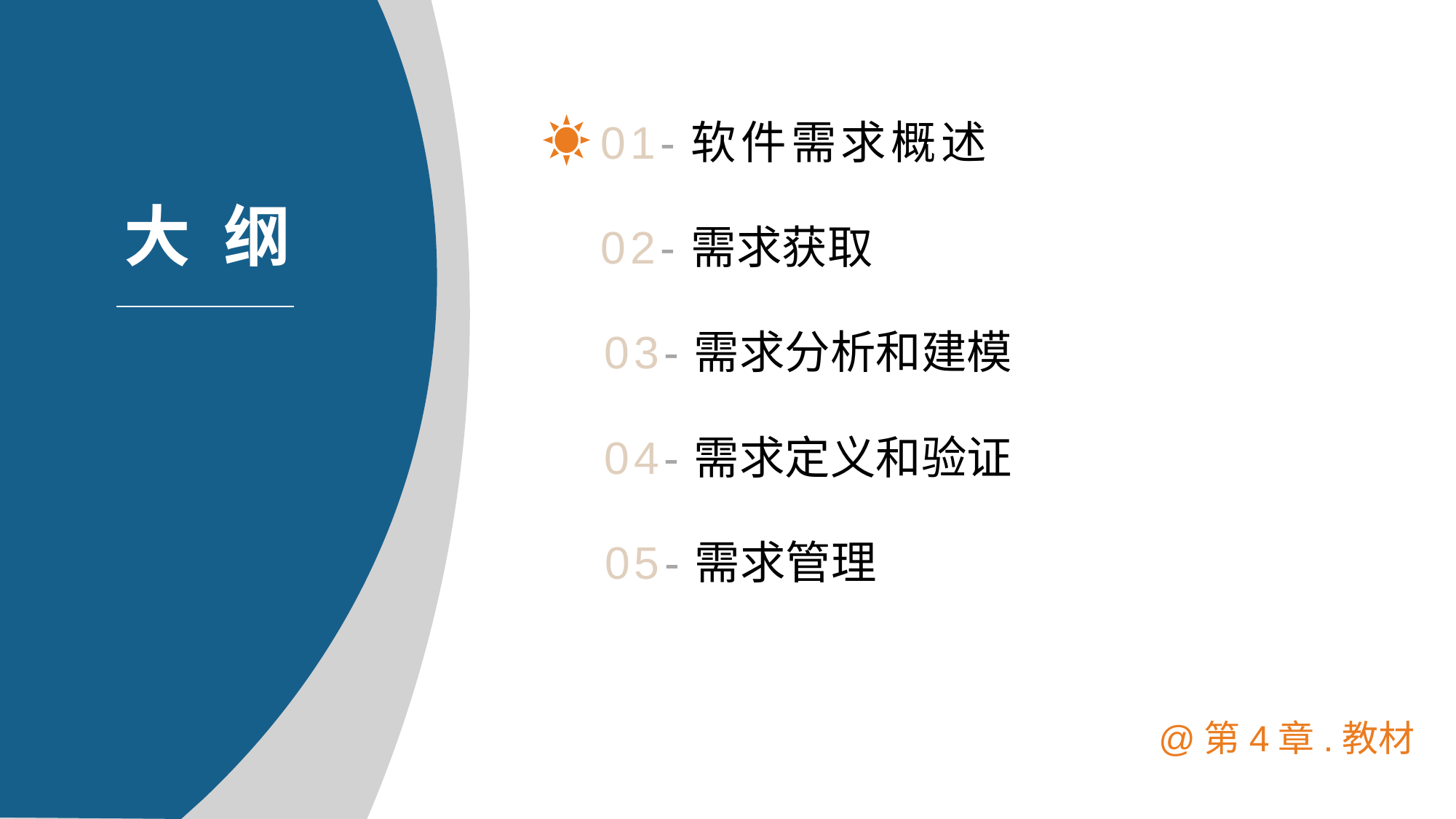

01-软件需求概述

02-需求获取
03-需求分析和建模

04-需求定义和验证
05-需求管理
@第4章.教材
4